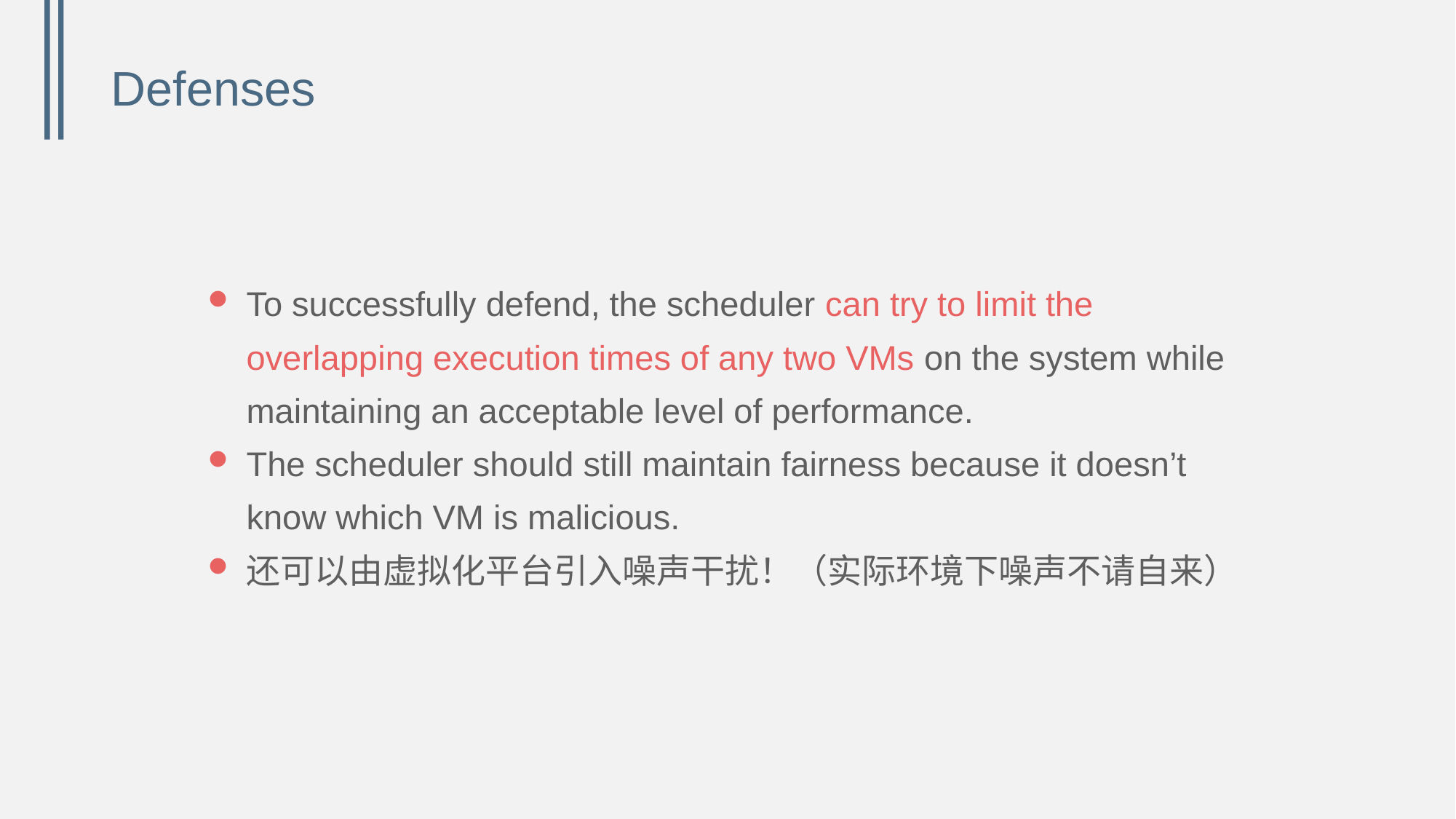

# Defenses
To successfully defend, the scheduler can try to limit the overlapping execution times of any two VMs on the system while maintaining an acceptable level of performance.
The scheduler should still maintain fairness because it doesn’t know which VM is malicious.
还可以由虚拟化平台引入噪声干扰！（实际环境下噪声不请自来）